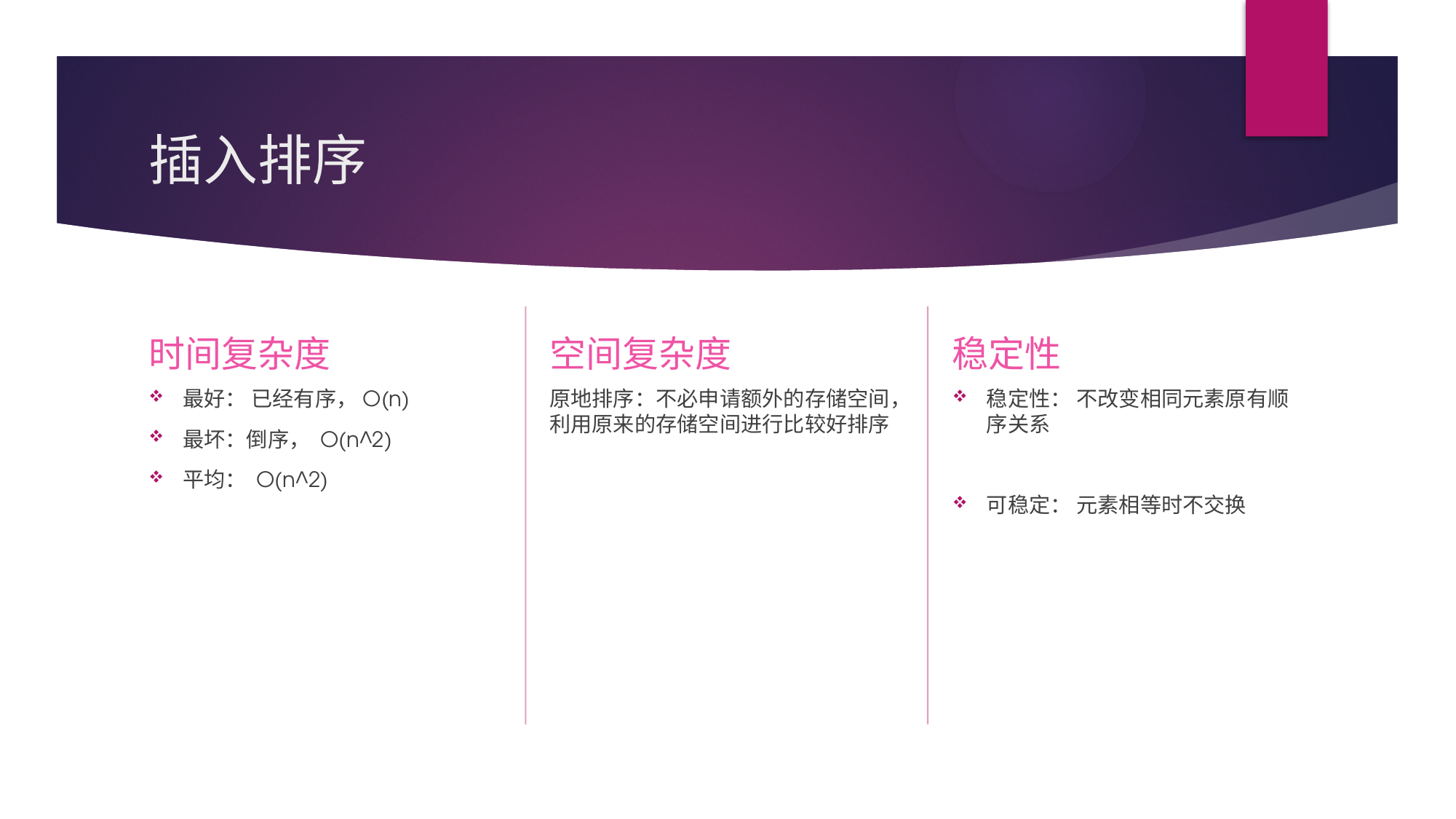

# 插入排序
空间复杂度
稳定性
时间复杂度
稳定性： 不改变相同元素原有顺序关系

可稳定： 元素相等时不交换
原地排序：不必申请额外的存储空间，利用原来的存储空间进行比较好排序
最好： 已经有序，O(n)
最坏：倒序， O(n^2)
平均： O(n^2)